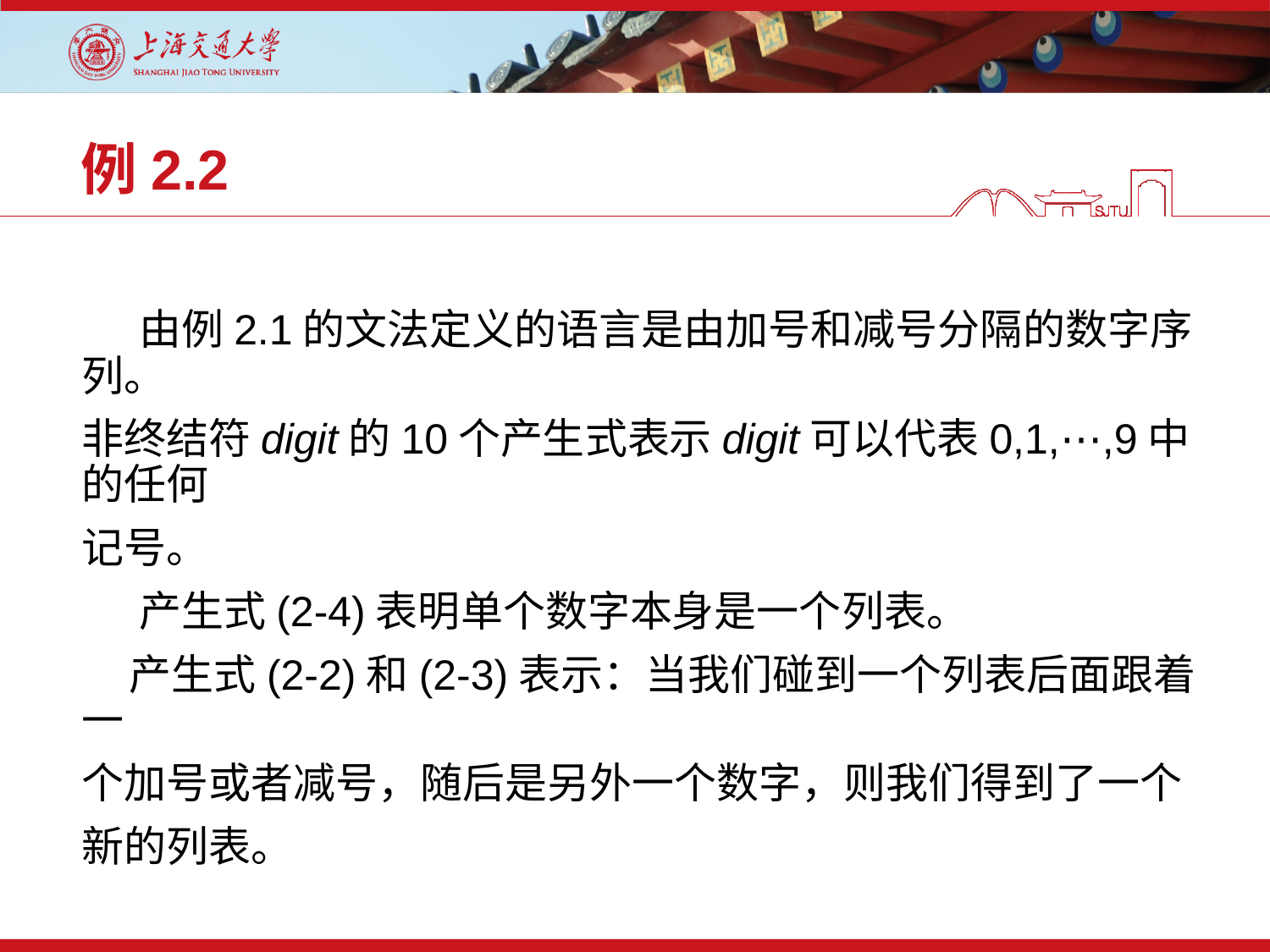

# 例2.2

     由例2.1的文法定义的语言是由加号和减号分隔的数字序列。
非终结符digit的10个产生式表示digit可以代表0,1,⋯,9中的任何
记号。
     产生式(2-4)表明单个数字本身是一个列表。
    产生式(2-2)和(2-3)表示：当我们碰到一个列表后面跟着一
个加号或者减号，随后是另外一个数字，则我们得到了一个
新的列表。